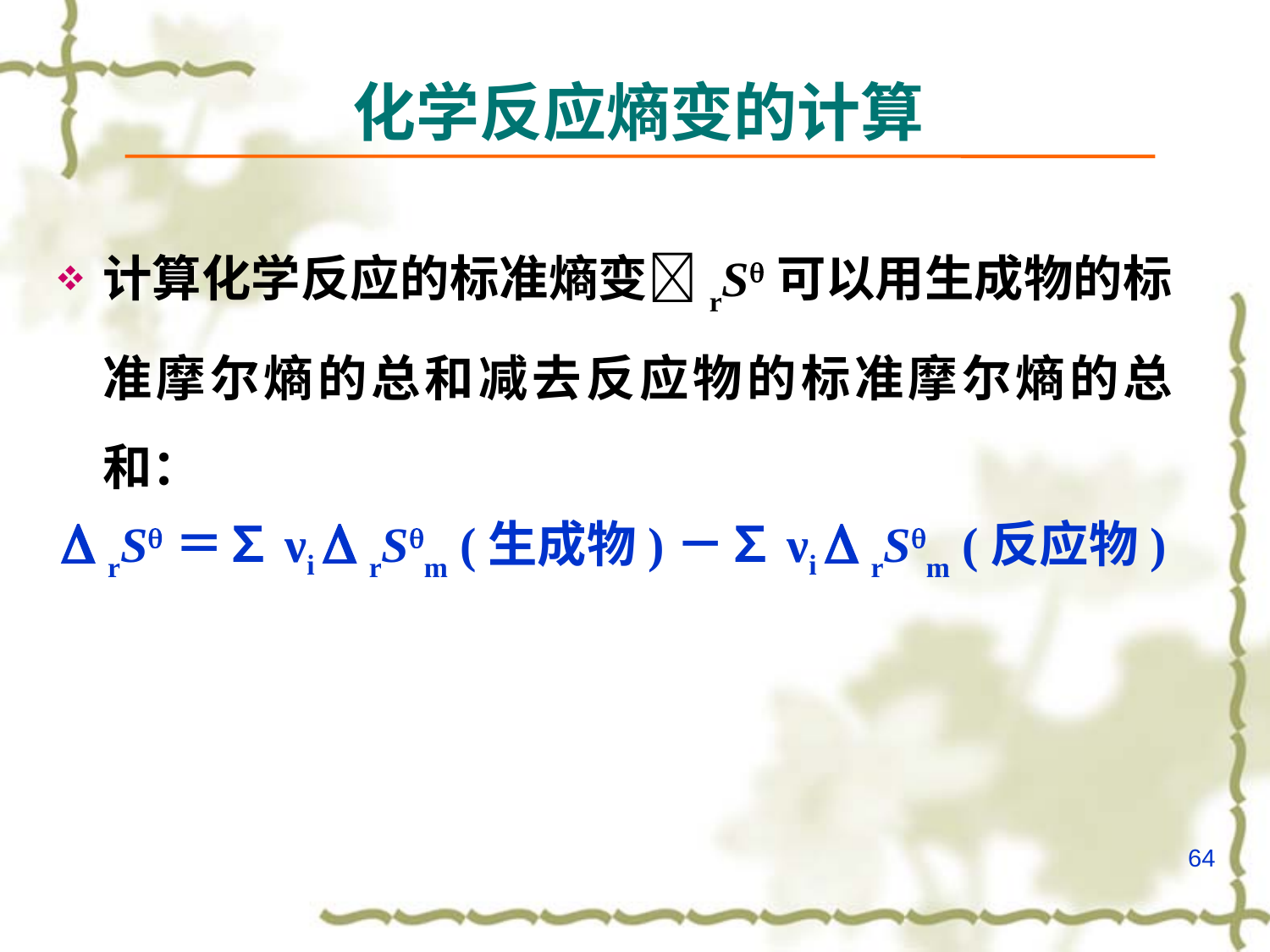

# 化学反应熵变的计算

计算化学反应的标准熵变ΔrSθ可以用生成物的标准摩尔熵的总和减去反应物的标准摩尔熵的总和：
Δ rSθ＝∑νi Δ rSθm (生成物)－∑νi Δ rSθm (反应物)
64